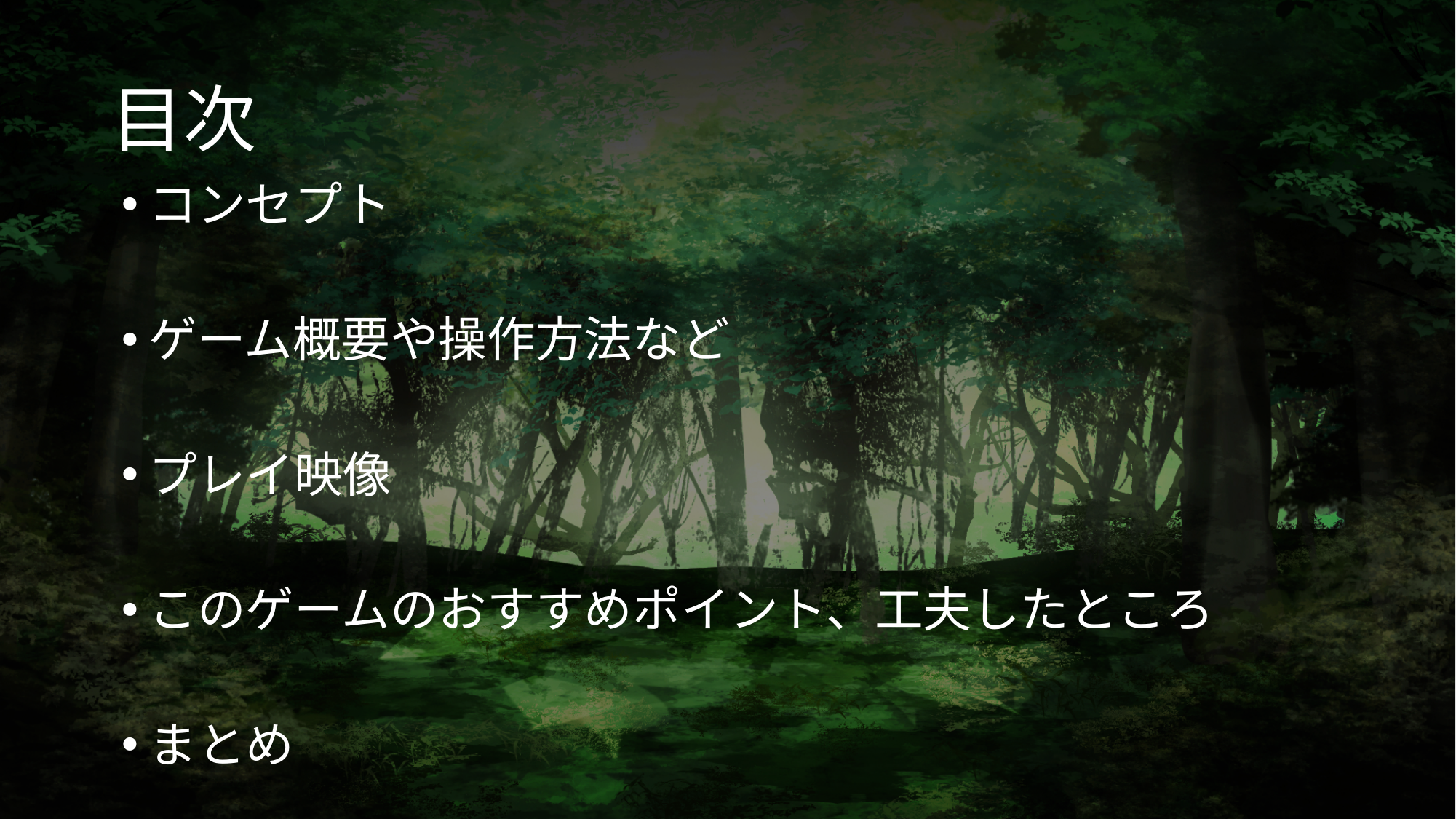

# 目次
コンセプト

ゲーム概要や操作方法など

プレイ映像

このゲームのおすすめポイント、工夫したところ

まとめ